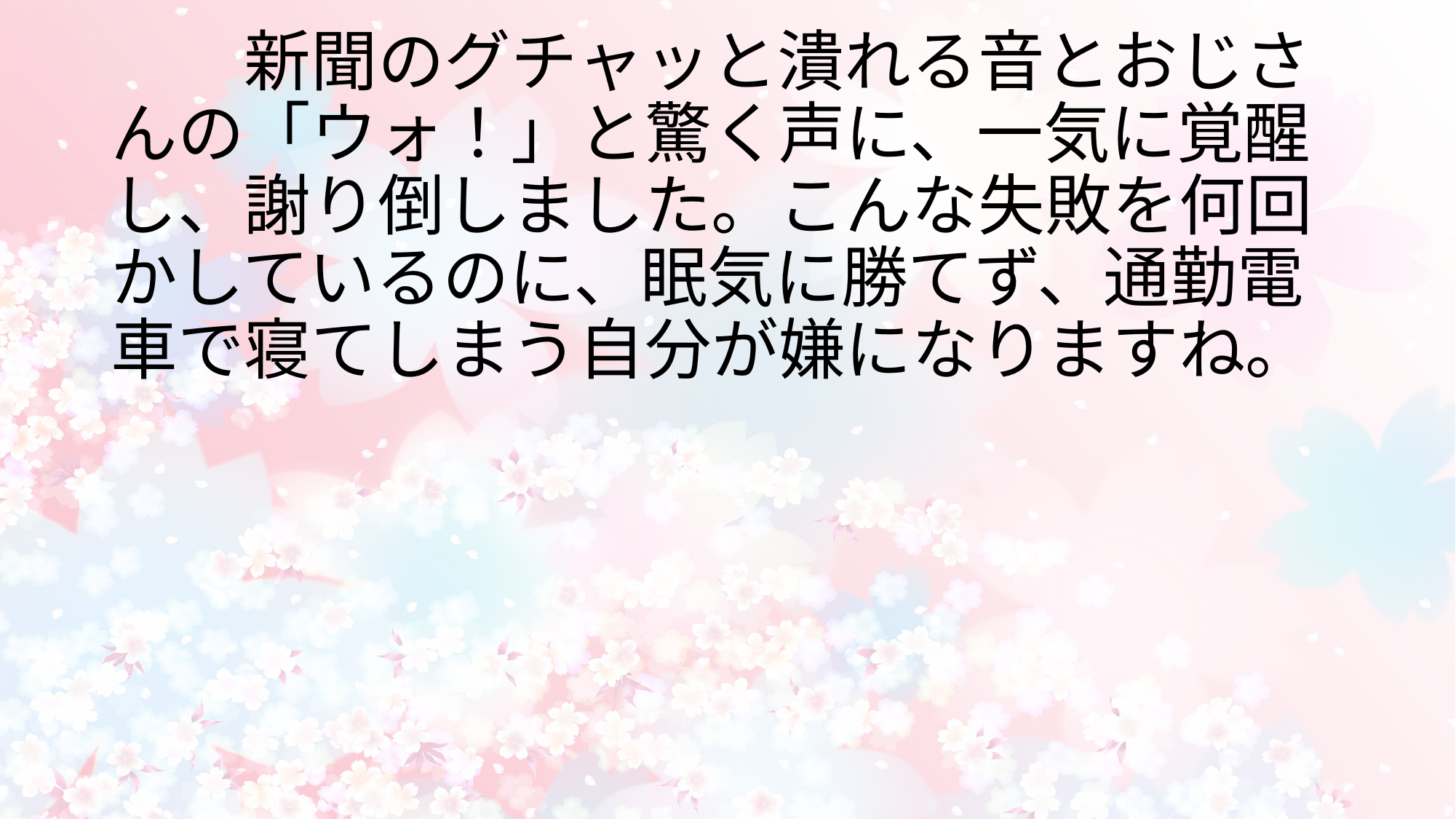

新聞のグチャッと潰れる音とおじさんの「ウォ！」と驚く声に、一気に覚醒し、謝り倒しました。こんな失敗を何回かしているのに、眠気に勝てず、通勤電車で寝てしまう自分が嫌になりますね。